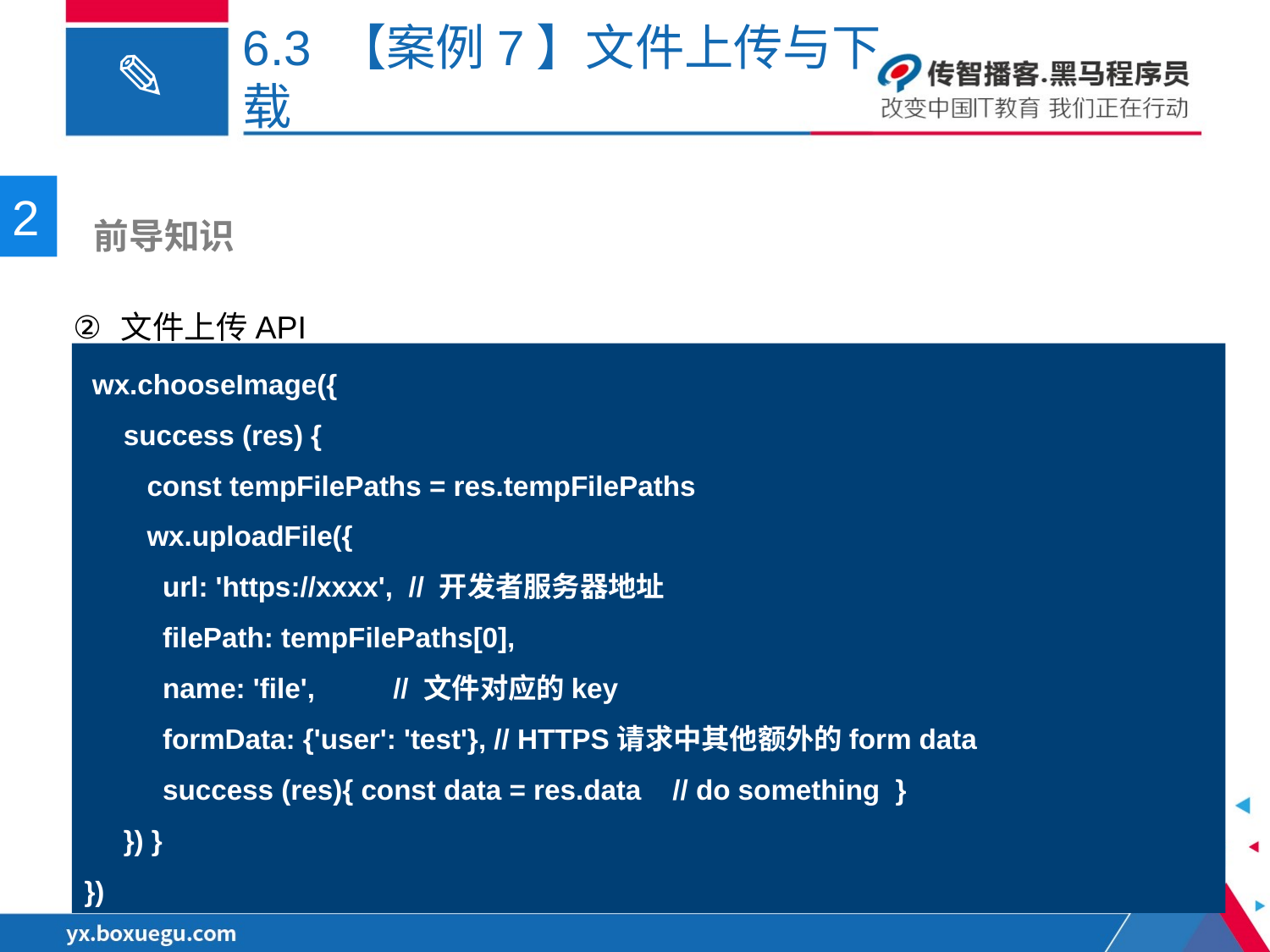

# 6.3 【案例7】文件上传与下载

2
  前导知识
文件上传API
 wx.chooseImage({
     success (res) {
        const tempFilePaths = res.tempFilePaths
        wx.uploadFile({
          url: 'https://xxxx',  // 开发者服务器地址
          filePath: tempFilePaths[0],
          name: 'file',          // 文件对应的key
          formData: {'user': 'test'}, // HTTPS请求中其他额外的form data
          success (res){ const data = res.data    // do something  }
     }) }
})